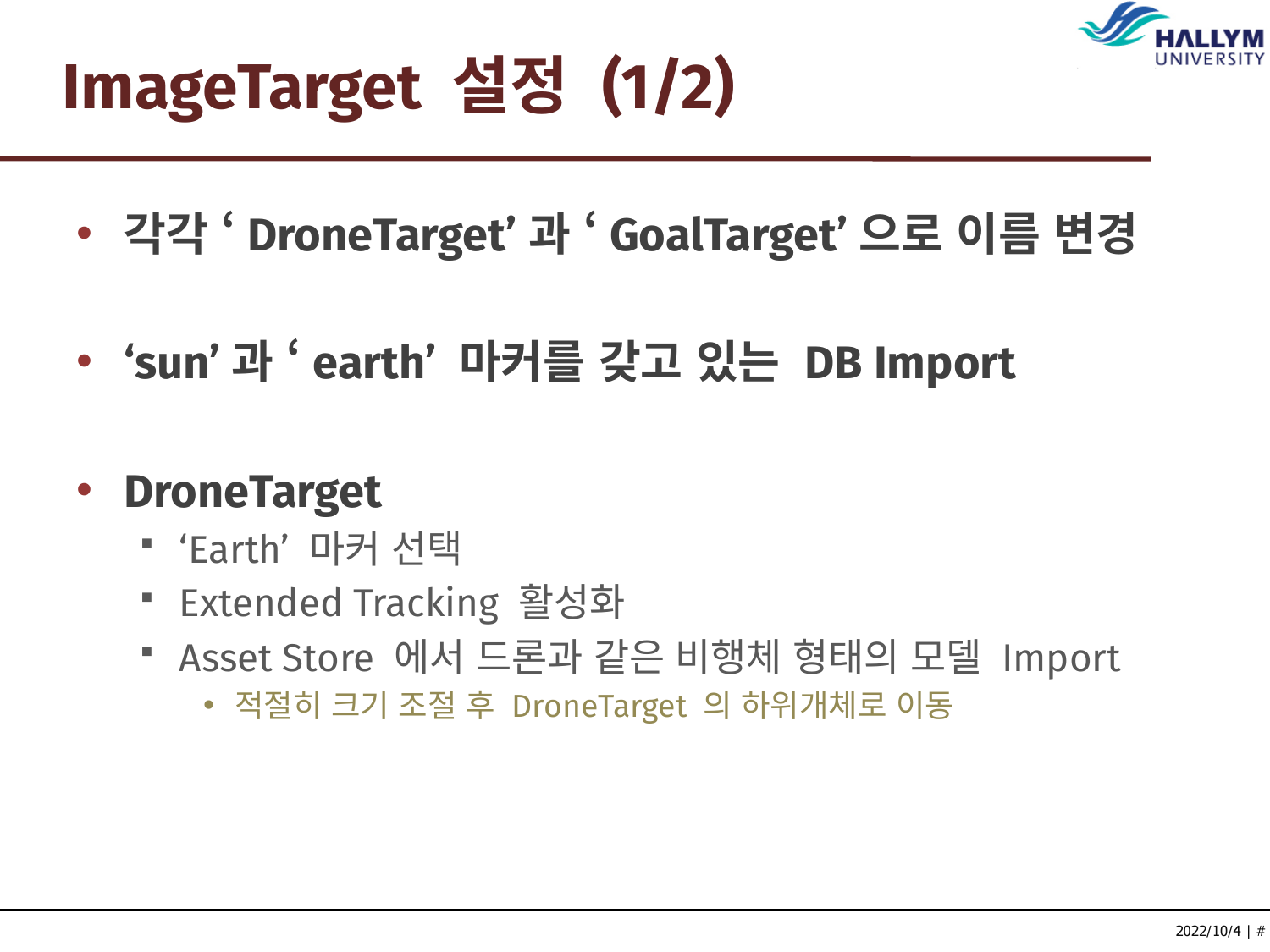

# ImageTarget 설정 (1/2)
각각 ‘DroneTarget’과 ‘GoalTarget’으로 이름 변경

‘sun’과 ‘earth’ 마커를 갖고 있는 DB Import

DroneTarget
‘Earth’ 마커 선택
Extended Tracking 활성화
Asset Store 에서 드론과 같은 비행체 형태의 모델 Import
적절히 크기 조절 후 DroneTarget 의 하위개체로 이동